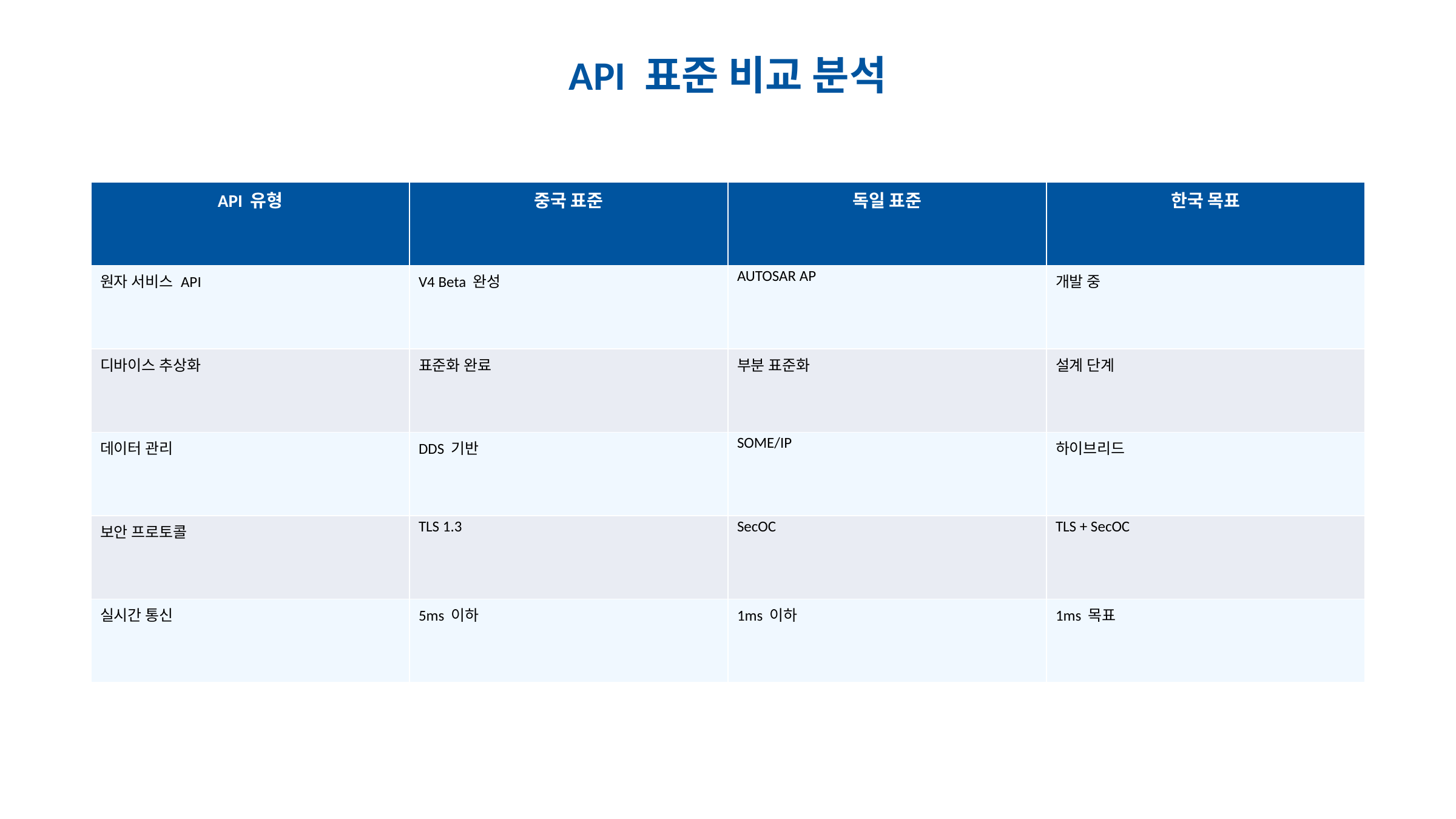

#
API 표준 비교 분석
| API 유형 | 중국 표준 | 독일 표준 | 한국 목표 |
| --- | --- | --- | --- |
| 원자 서비스 API | V4 Beta 완성 | AUTOSAR AP | 개발 중 |
| 디바이스 추상화 | 표준화 완료 | 부분 표준화 | 설계 단계 |
| 데이터 관리 | DDS 기반 | SOME/IP | 하이브리드 |
| 보안 프로토콜 | TLS 1.3 | SecOC | TLS + SecOC |
| 실시간 통신 | 5ms 이하 | 1ms 이하 | 1ms 목표 |